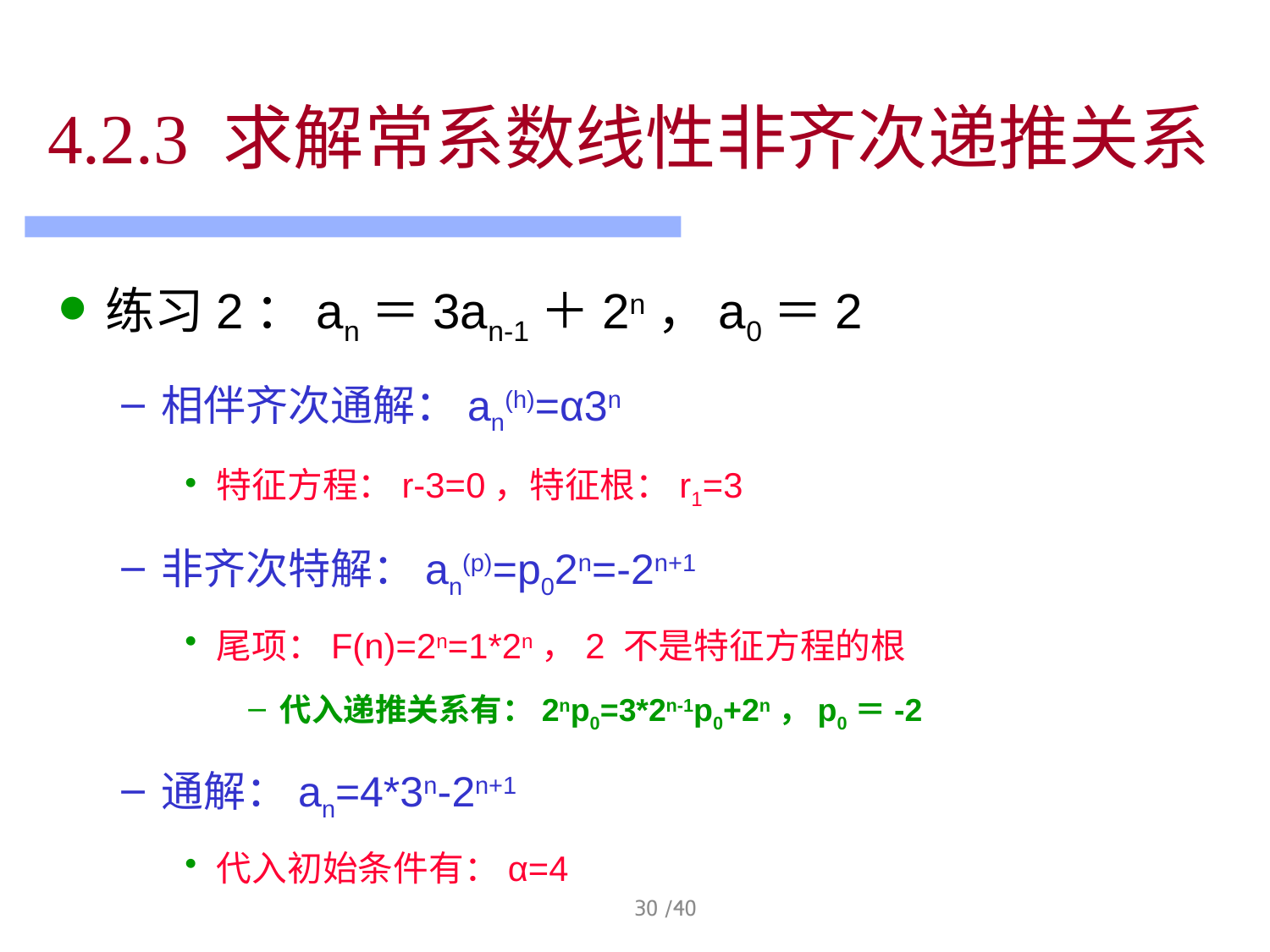

# 4.2.3 求解常系数线性非齐次递推关系
练习2：an＝3an-1＋2n，a0＝2
相伴齐次通解：an(h)=α3n
特征方程：r-3=0，特征根：r1=3
非齐次特解：an(p)=p02n=-2n+1
尾项：F(n)=2n=1*2n，2 不是特征方程的根
代入递推关系有：2np0=3*2n-1p0+2n，p0＝-2
通解：an=4*3n-2n+1
代入初始条件有：α=4
30
/40